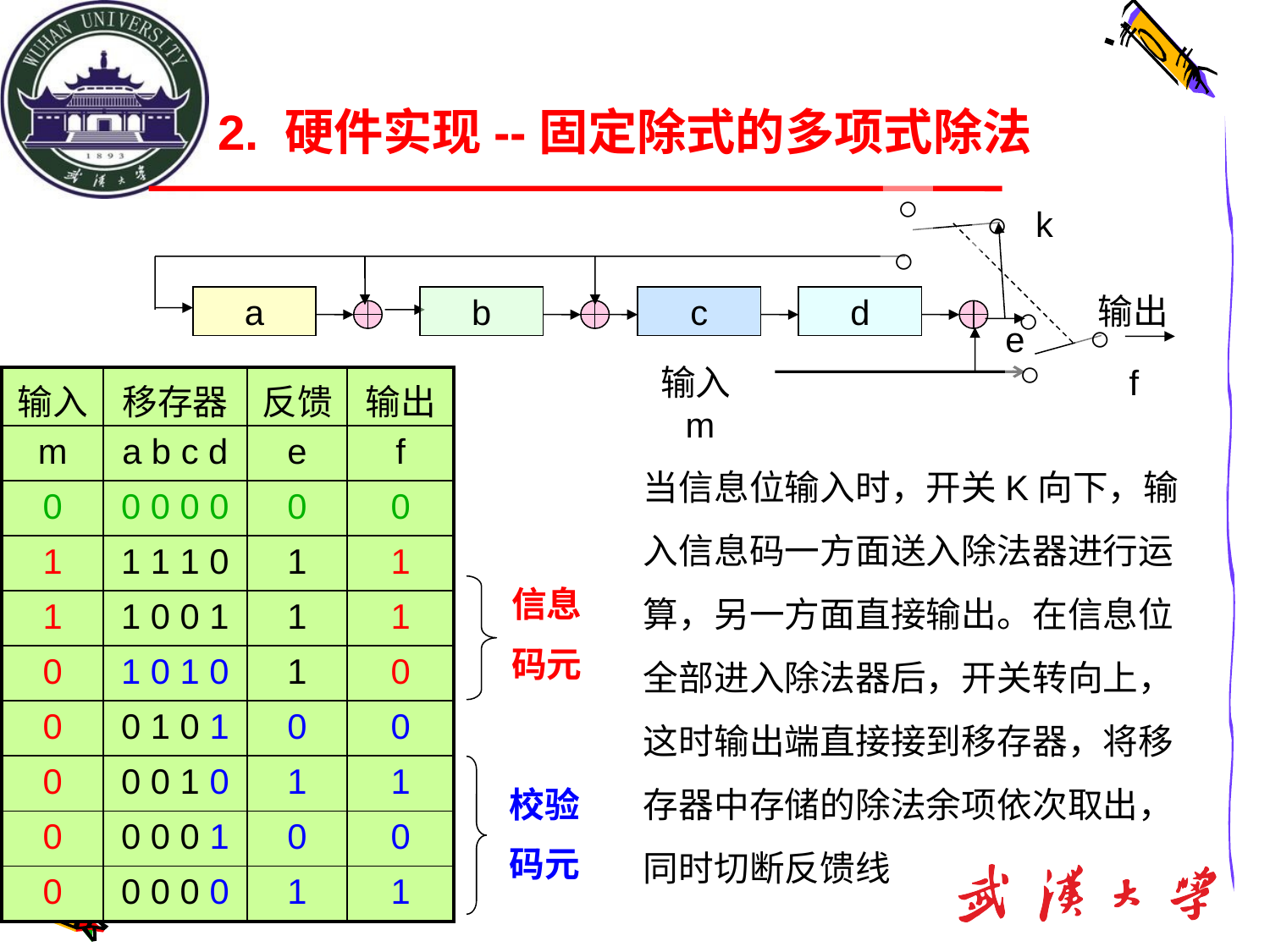

# 2. 硬件实现--固定除式的多项式除法
○
○
k

○

输出
a
b
c
d
○

○
e

○
输入m
f

| 输入 | 移存器 | 反馈 | 输出 |
| --- | --- | --- | --- |
| m | a b c d | e | f |
| 0 | 0 0 0 0 | 0 | 0 |
| 1 | 1 1 1 0 | 1 | 1 |
| 1 | 1 0 0 1 | 1 | 1 |
| 0 | 1 0 1 0 | 1 | 0 |
| 0 | 0 1 0 1 | 0 | 0 |
| 0 | 0 0 1 0 | 1 | 1 |
| 0 | 0 0 0 1 | 0 | 0 |
| 0 | 0 0 0 0 | 1 | 1 |
当信息位输入时，开关K向下，输入信息码一方面送入除法器进行运算，另一方面直接输出。在信息位全部进入除法器后，开关转向上，这时输出端直接接到移存器，将移存器中存储的除法余项依次取出，同时切断反馈线

信息
码元

校验
码元